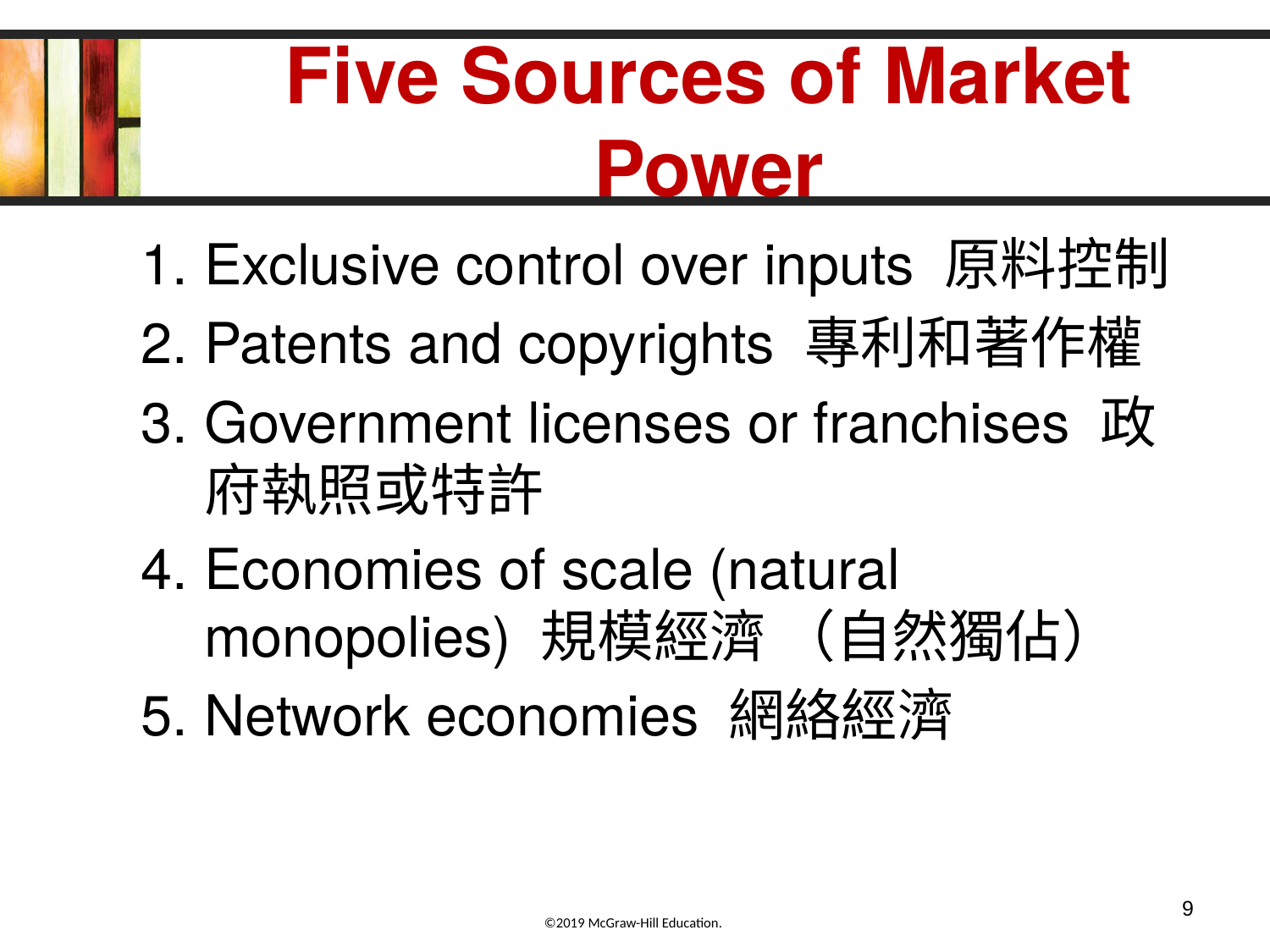

# Five Sources of Market Power
Exclusive control over inputs 原料控制
Patents and copyrights 專利和著作權
Government licenses or franchises 政府執照或特許
Economies of scale (natural monopolies) 規模經濟 （自然獨佔）
Network economies 網絡經濟
9
©2019 McGraw-Hill Education.